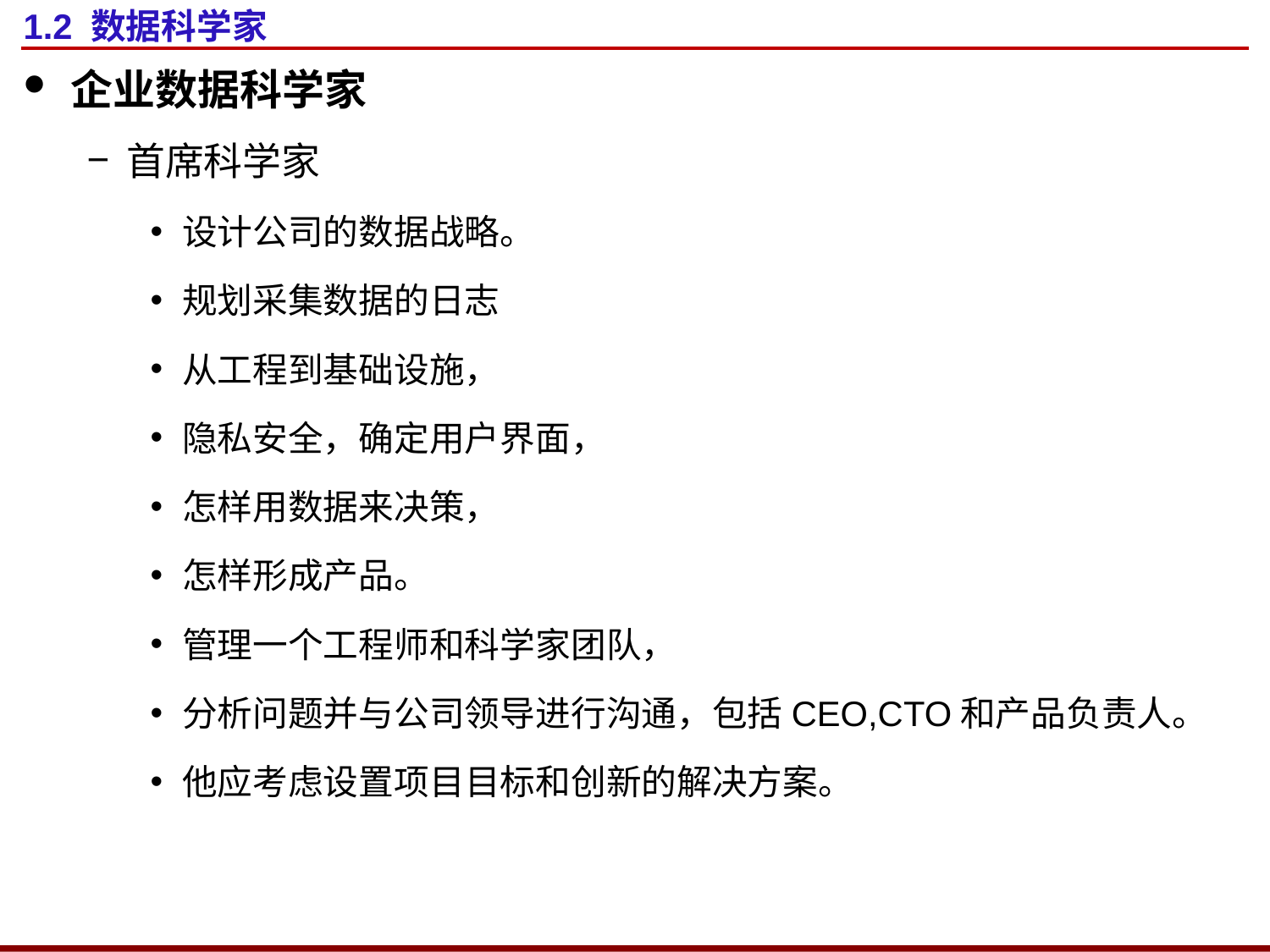

# 1.2 数据科学家
企业数据科学家
首席科学家
设计公司的数据战略。
规划采集数据的日志
从工程到基础设施，
隐私安全，确定用户界面，
怎样用数据来决策，
怎样形成产品。
管理一个工程师和科学家团队，
分析问题并与公司领导进行沟通，包括CEO,CTO和产品负责人。
他应考虑设置项目目标和创新的解决方案。